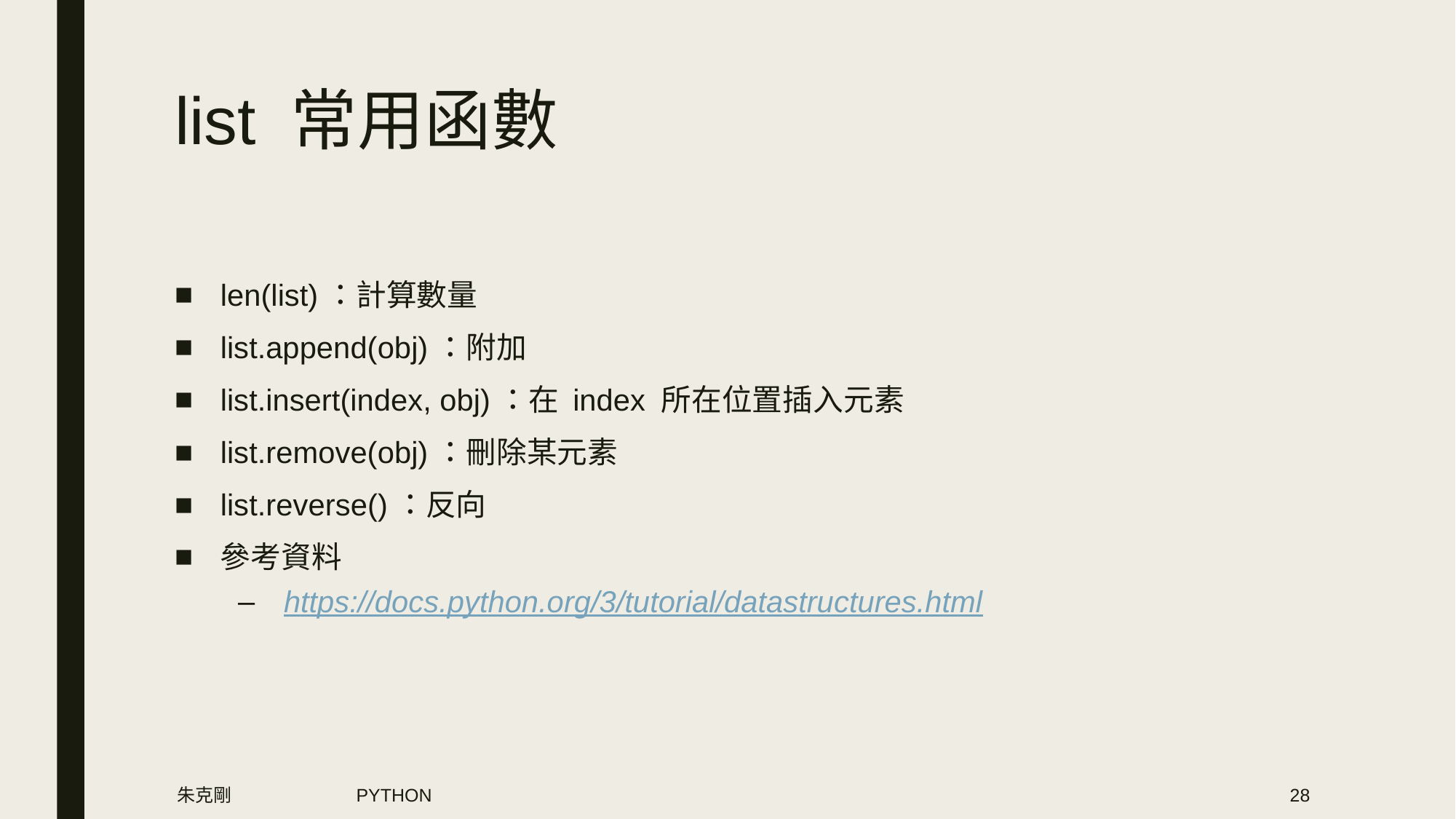

# list 常用函數
len(list)：計算數量
list.append(obj)：附加
list.insert(index, obj)：在 index 所在位置插入元素
list.remove(obj)：刪除某元素
list.reverse()：反向
參考資料
https://docs.python.org/3/tutorial/datastructures.html

朱克剛
PYTHON
28